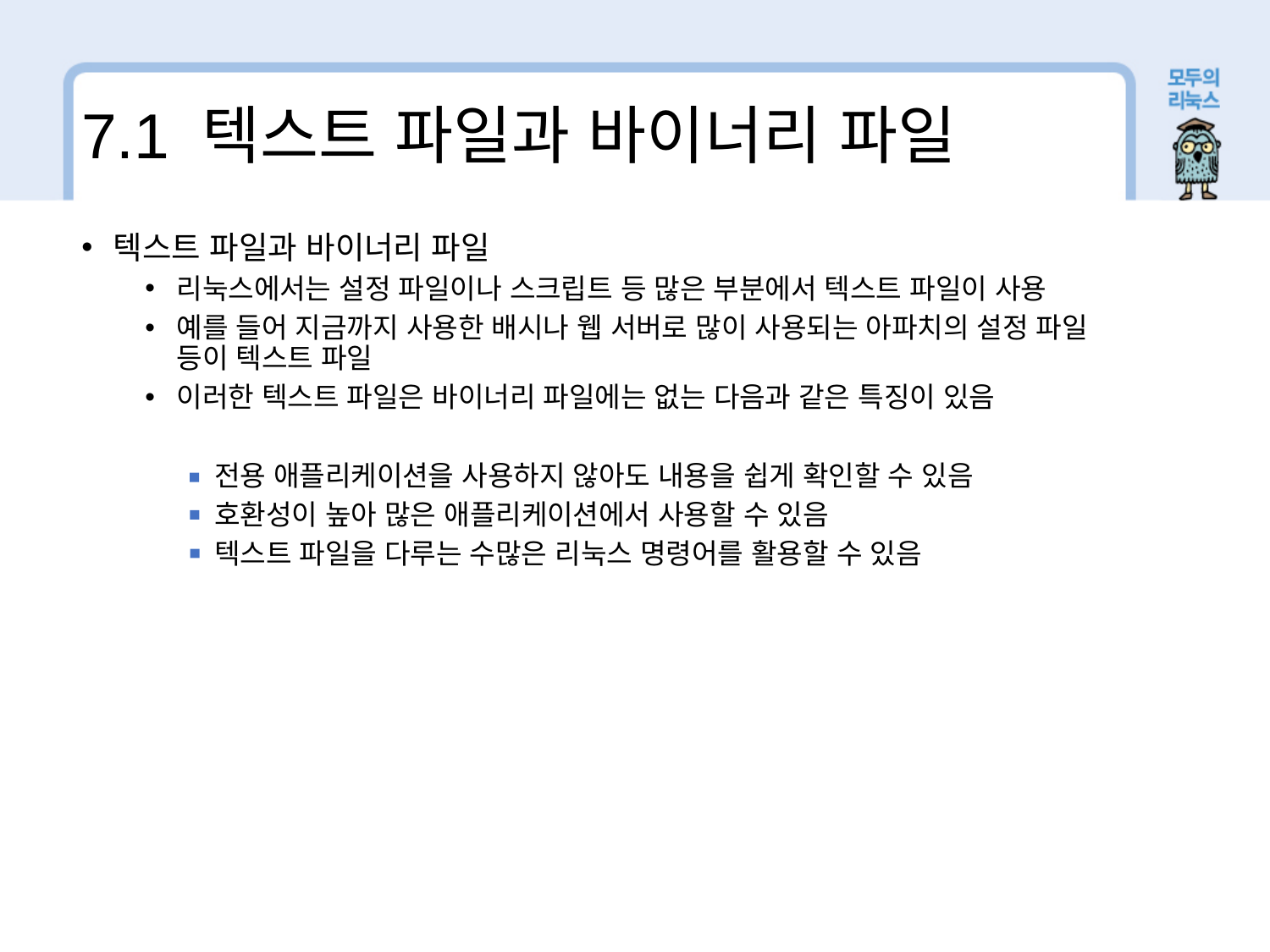

7.1 텍스트 파일과 바이너리 파일
텍스트 파일과 바이너리 파일
리눅스에서는 설정 파일이나 스크립트 등 많은 부분에서 텍스트 파일이 사용
예를 들어 지금까지 사용한 배시나 웹 서버로 많이 사용되는 아파치의 설정 파일 등이 텍스트 파일
이러한 텍스트 파일은 바이너리 파일에는 없는 다음과 같은 특징이 있음

        전용 애플리케이션을 사용하지 않아도 내용을 쉽게 확인할 수 있음
        호환성이 높아 많은 애플리케이션에서 사용할 수 있음
        텍스트 파일을 다루는 수많은 리눅스 명령어를 활용할 수 있음